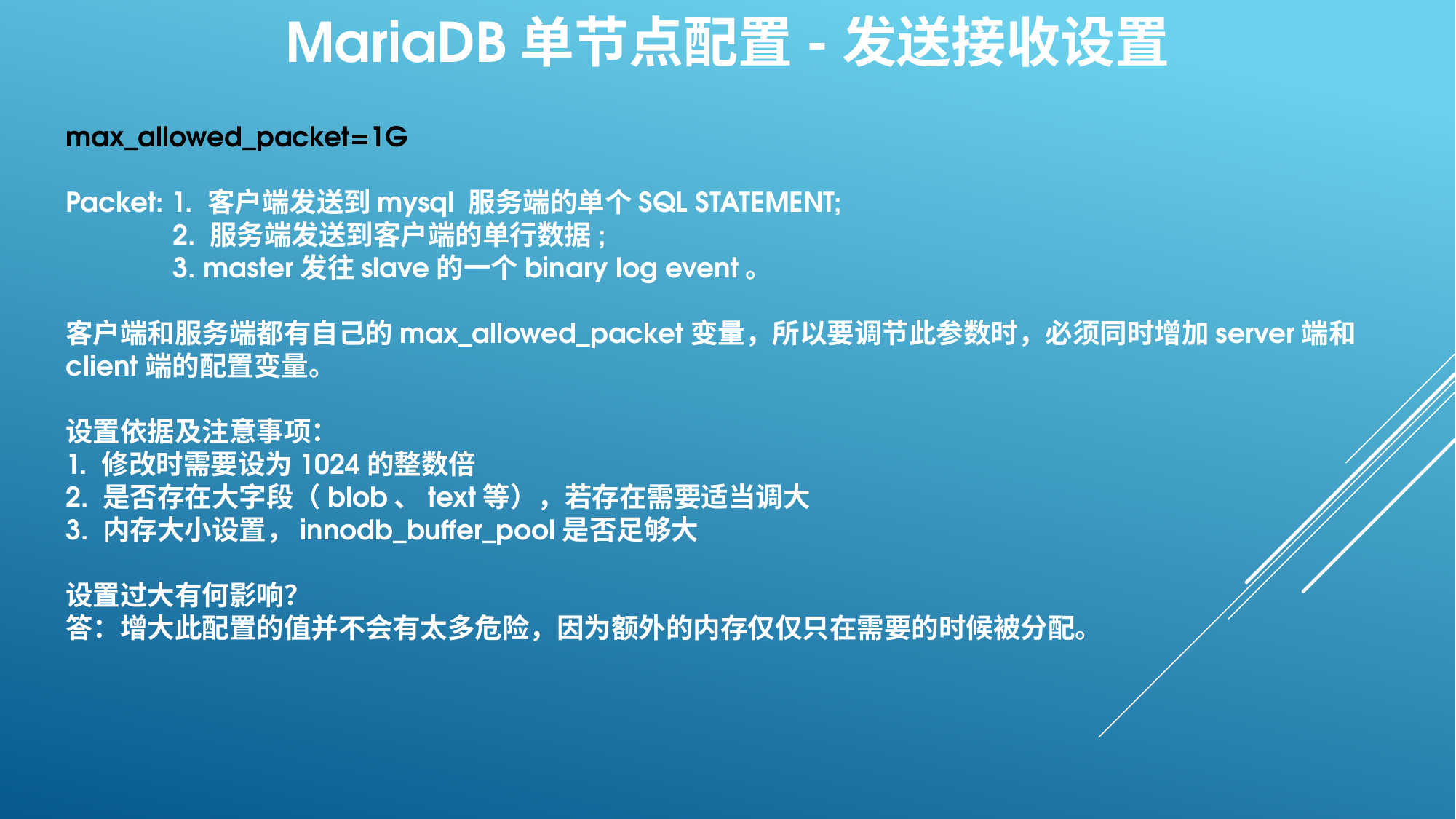

MariaDB单节点配置-发送接收设置
max_allowed_packet=1G

Packet: 1. 客户端发送到mysql 服务端的单个SQL STATEMENT;
              2. 服务端发送到客户端的单行数据;
              3. master发往slave的一个binary log event。

客户端和服务端都有自己的max_allowed_packet变量，所以要调节此参数时，必须同时增加server端和client端的配置变量。

设置依据及注意事项：
1. 修改时需要设为1024的整数倍
2. 是否存在大字段（blob、text等），若存在需要适当调大
3. 内存大小设置，innodb_buffer_pool是否足够大

设置过大有何影响？
答：增大此配置的值并不会有太多危险，因为额外的内存仅仅只在需要的时候被分配。